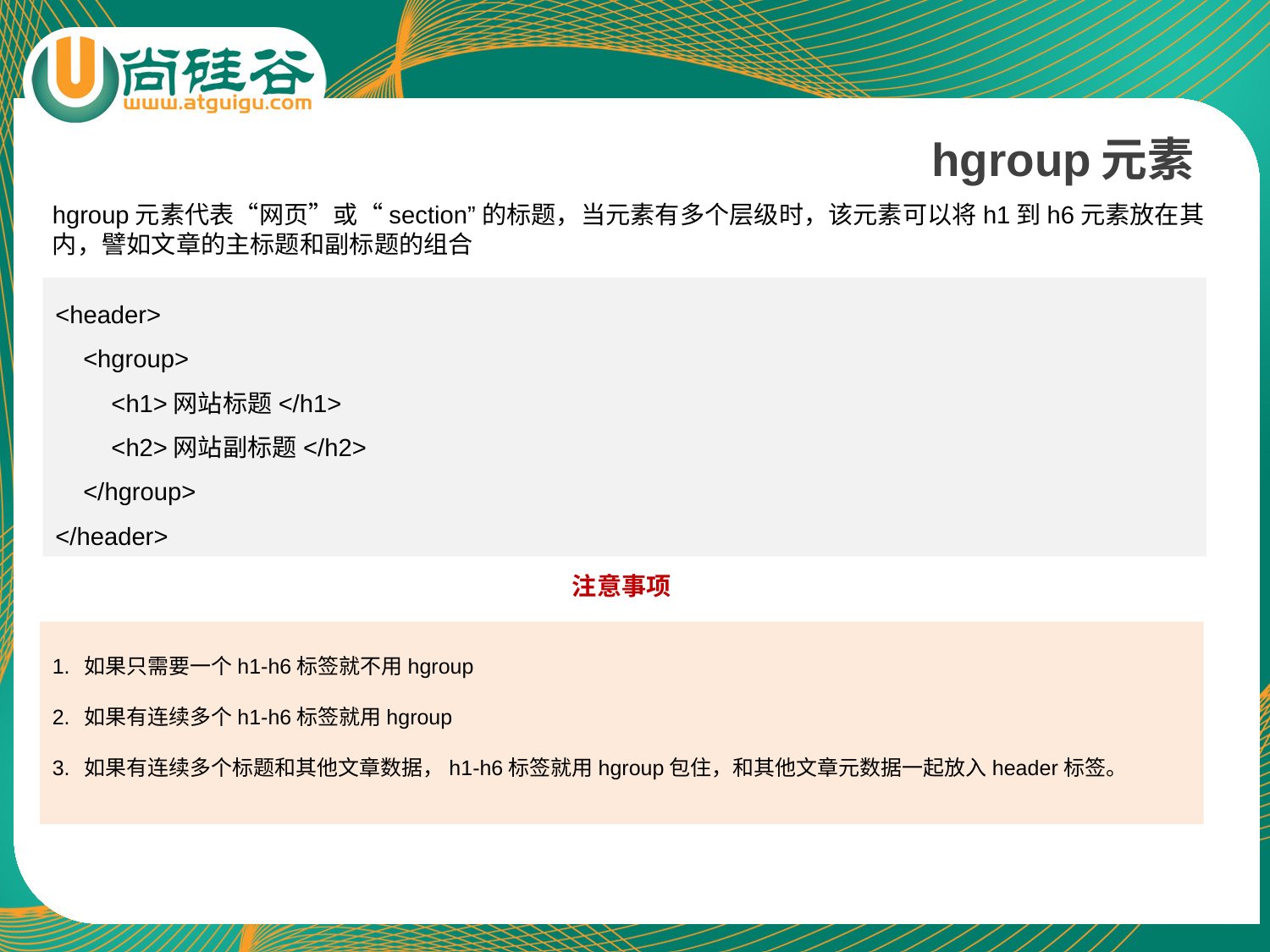

hgroup元素
hgroup元素代表“网页”或“section”的标题，当元素有多个层级时，该元素可以将h1到h6元素放在其内，譬如文章的主标题和副标题的组合
<header>
    <hgroup>
        <h1>网站标题</h1>
        <h2>网站副标题</h2>
    </hgroup>
</header>
注意事项
如果只需要一个h1-h6标签就不用hgroup
如果有连续多个h1-h6标签就用hgroup
如果有连续多个标题和其他文章数据，h1-h6标签就用hgroup包住，和其他文章元数据一起放入header标签。